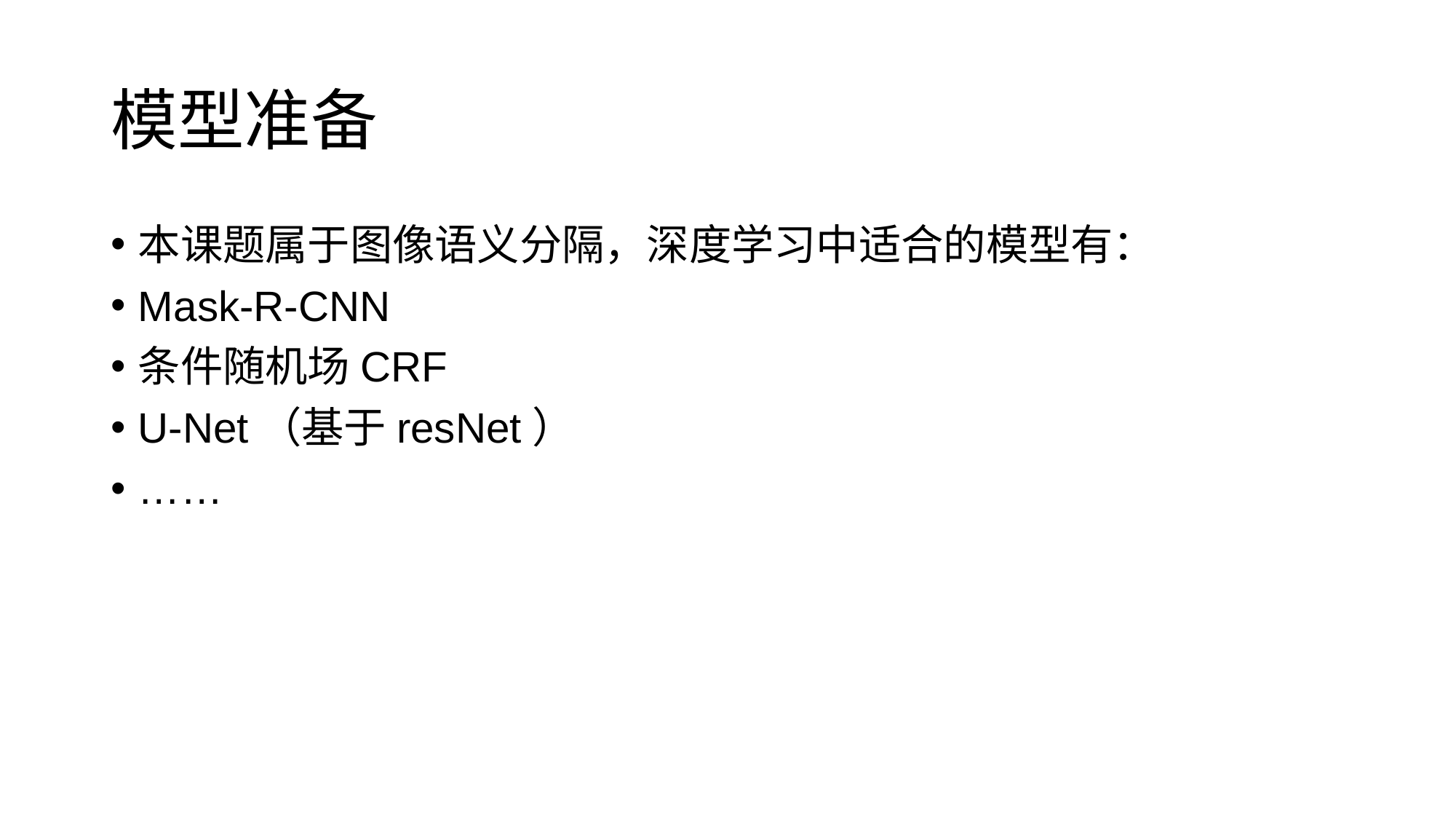

# 模型准备
本课题属于图像语义分隔，深度学习中适合的模型有：
Mask-R-CNN
条件随机场CRF
U-Net（基于resNet）
……